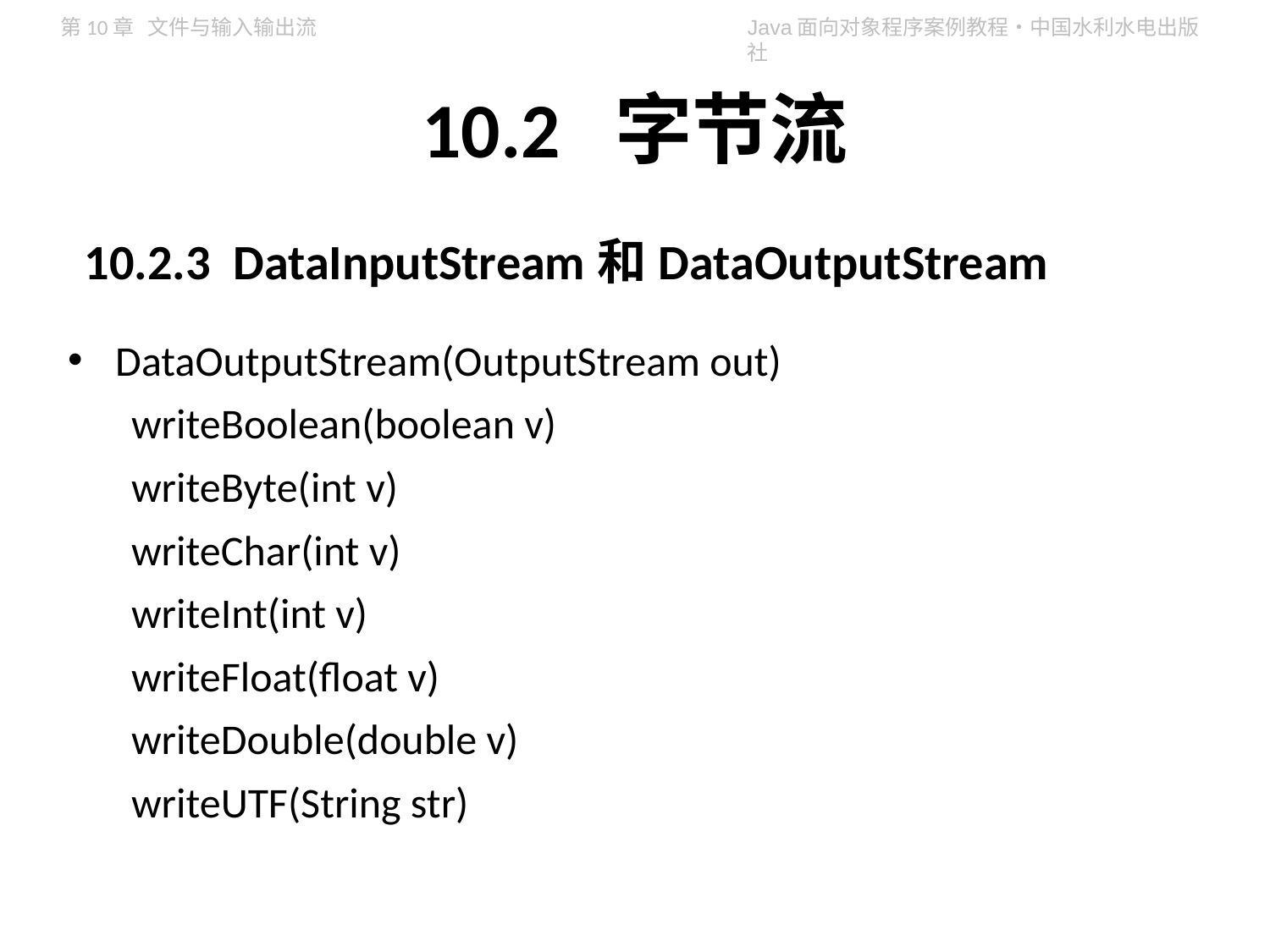

# 10.2  字节流
10.2.3  DataInputStream和DataOutputStream
DataOutputStream(OutputStream out)
writeBoolean(boolean v)
writeByte(int v)
writeChar(int v)
writeInt(int v)
writeFloat(float v)
writeDouble(double v)
writeUTF(String str)